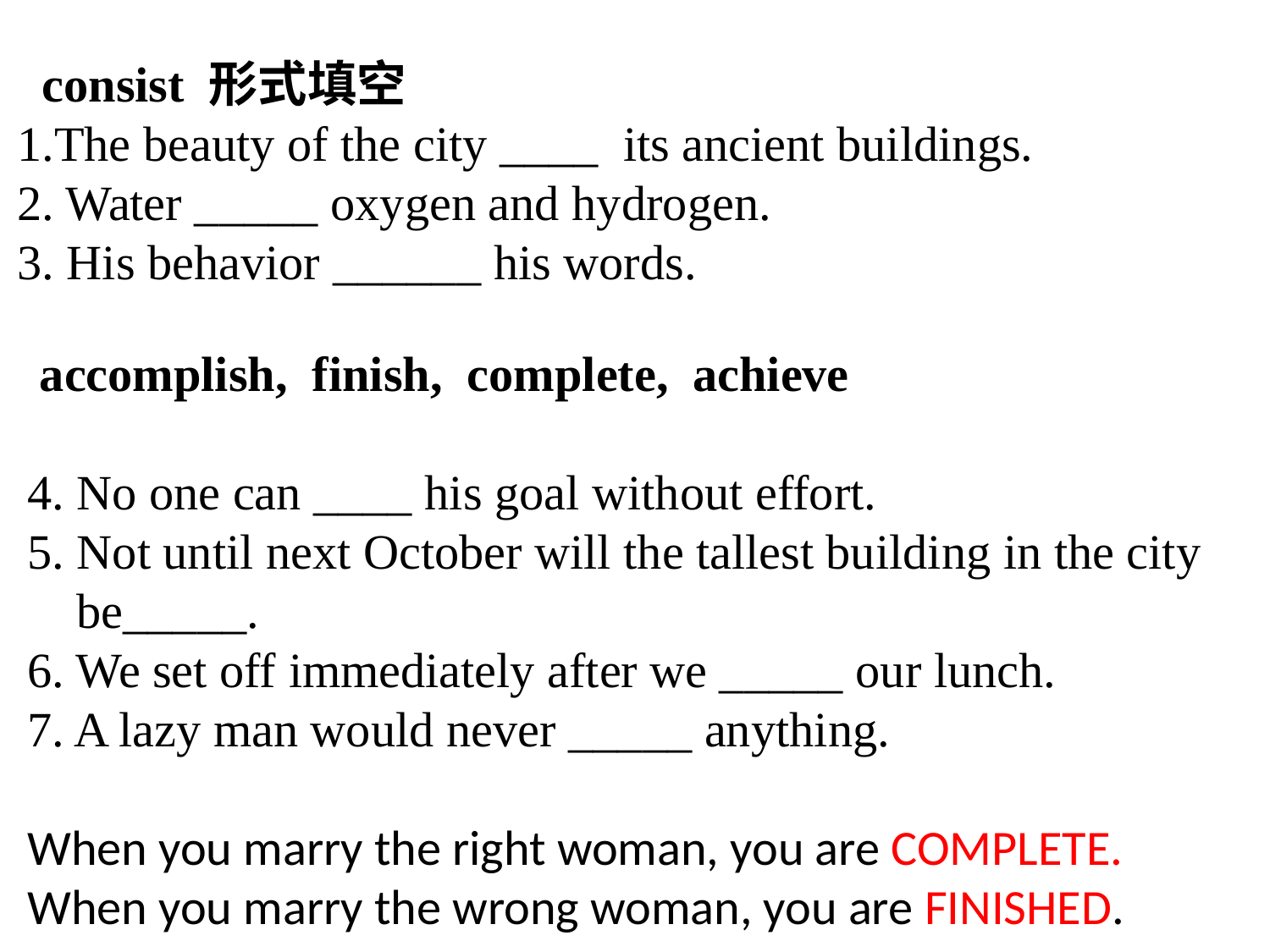

consist 形式填空
1.The beauty of the city ____  its ancient buildings.
2. Water _____ oxygen and hydrogen.
3. His behavior ______ his words.
 accomplish,  finish,  complete,  achieve

4. No one can ____ his goal without effort.
5. Not until next October will the tallest building in the city
    be_____.
6. We set off immediately after we _____ our lunch.
7. A lazy man would never _____ anything.

When you marry the right woman, you are COMPLETE.
When you marry the wrong woman, you are FINISHED.